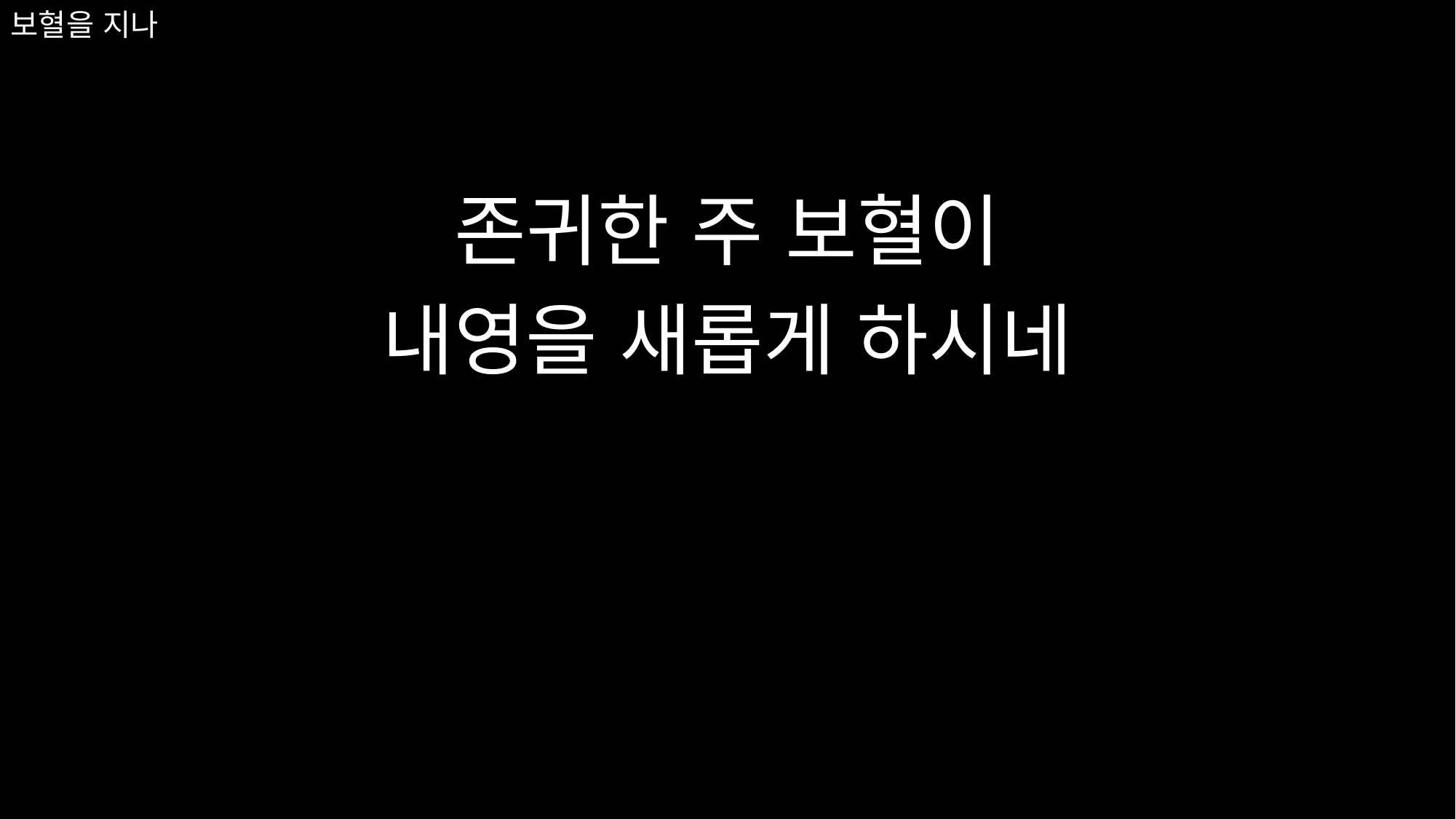

존귀한 주 보혈이
내영을 새롭게 하시네
# 보혈을 지나